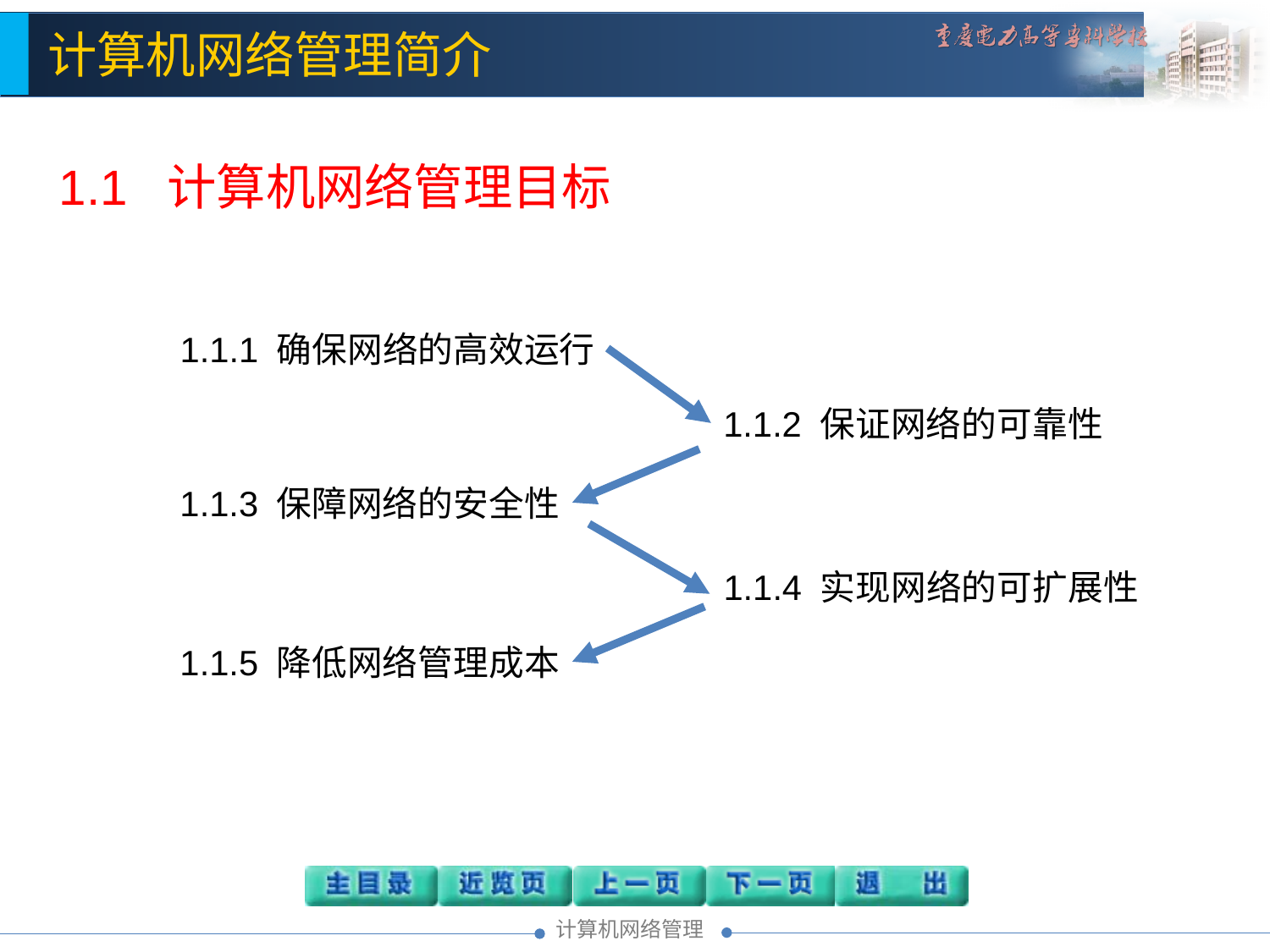

1.1  计算机网络管理目标
1.1.1 确保网络的高效运行
1.1.2 保证网络的可靠性
1.1.3 保障网络的安全性
1.1.4 实现网络的可扩展性
1.1.5 降低网络管理成本